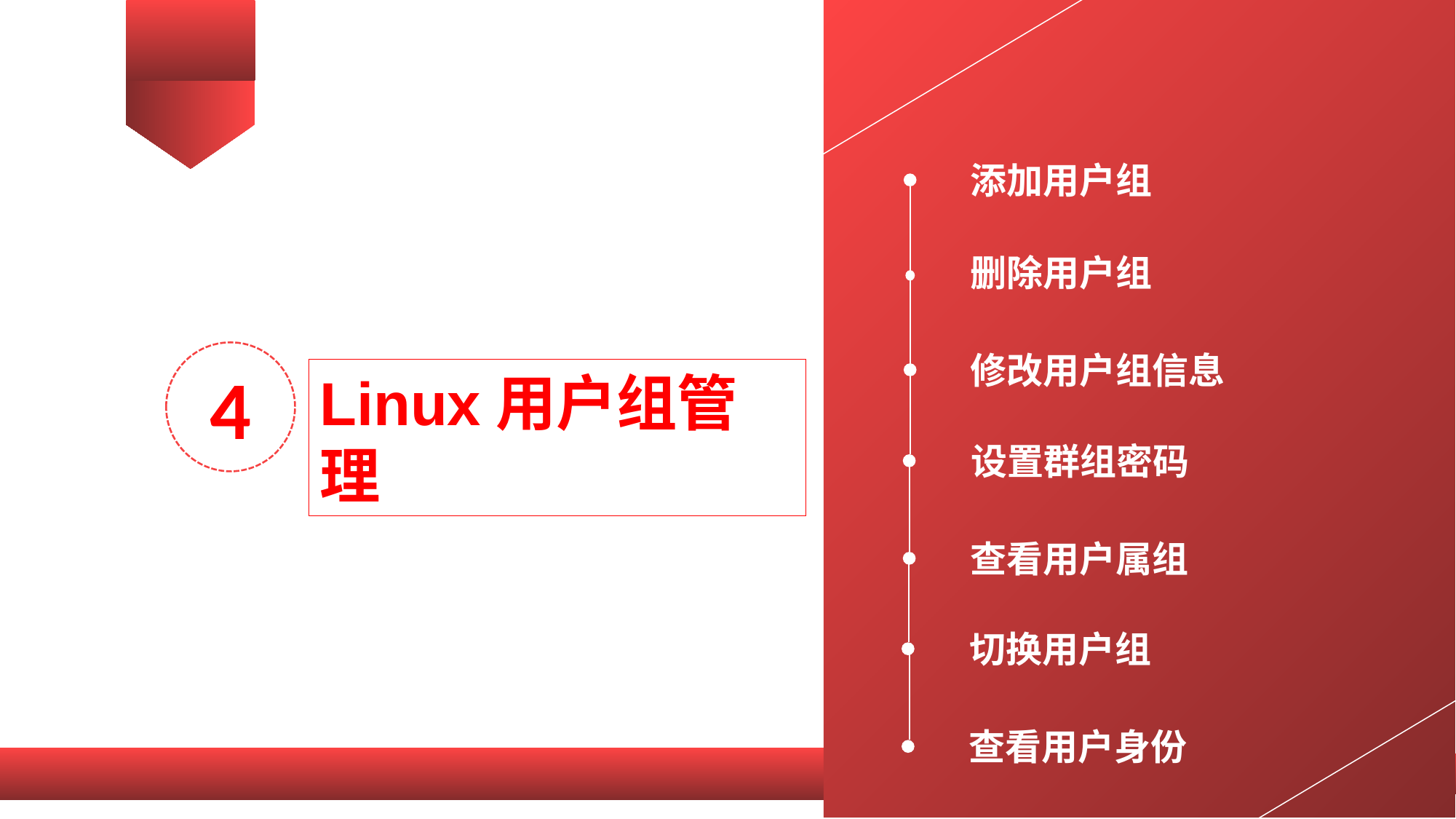

添加用户组

删除用户组

4
修改用户组信息
Linux用户组管理

设置群组密码

查看用户属组

切换用户组

查看用户身份